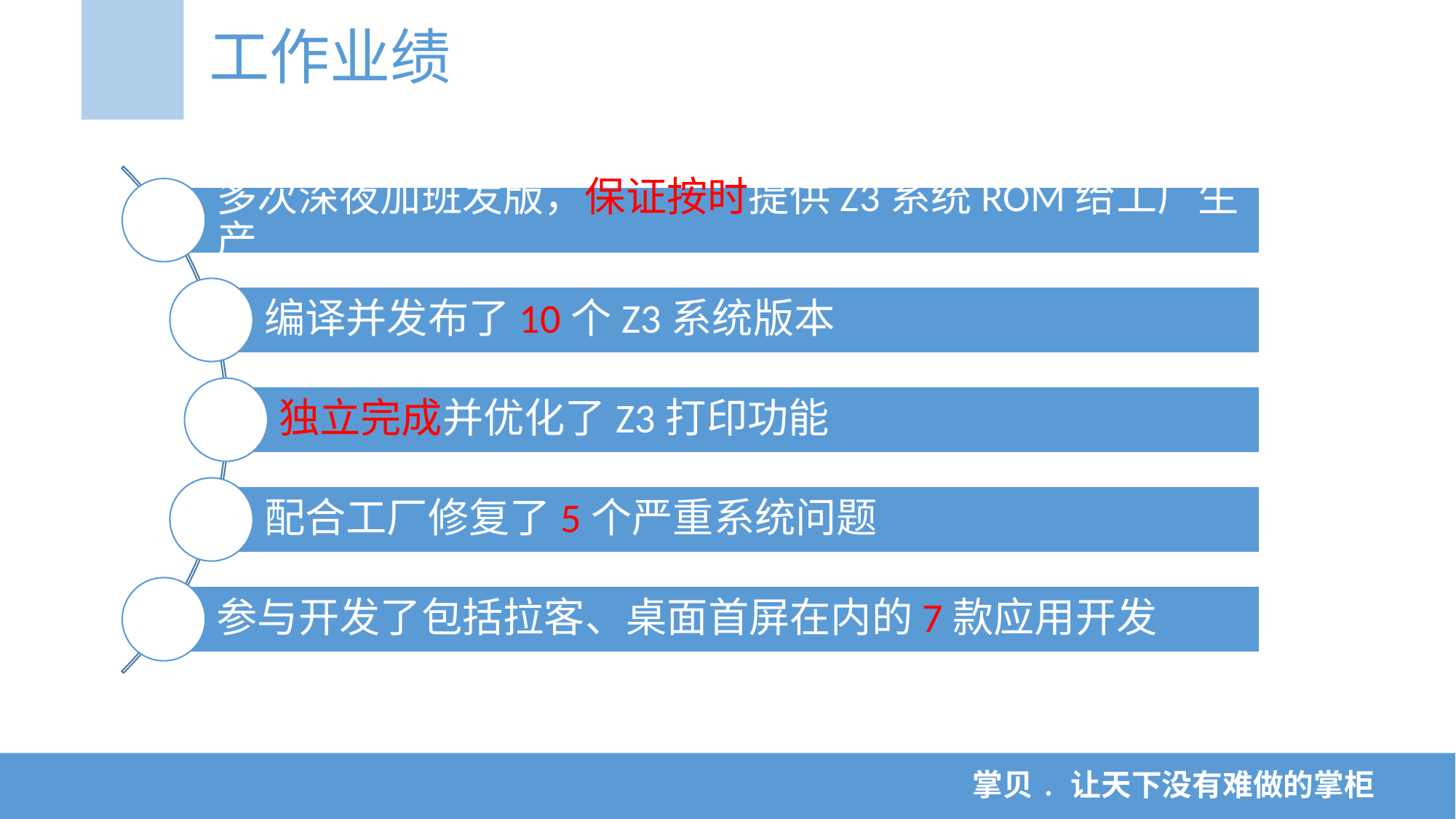

工作业绩
多次深夜加班发版，保证按时提供Z3系统ROM给工厂生产
编译并发布了10个Z3系统版本
独立完成并优化了Z3打印功能
配合工厂修复了5个严重系统问题
参与开发了包括拉客、桌面首屏在内的7款应用开发